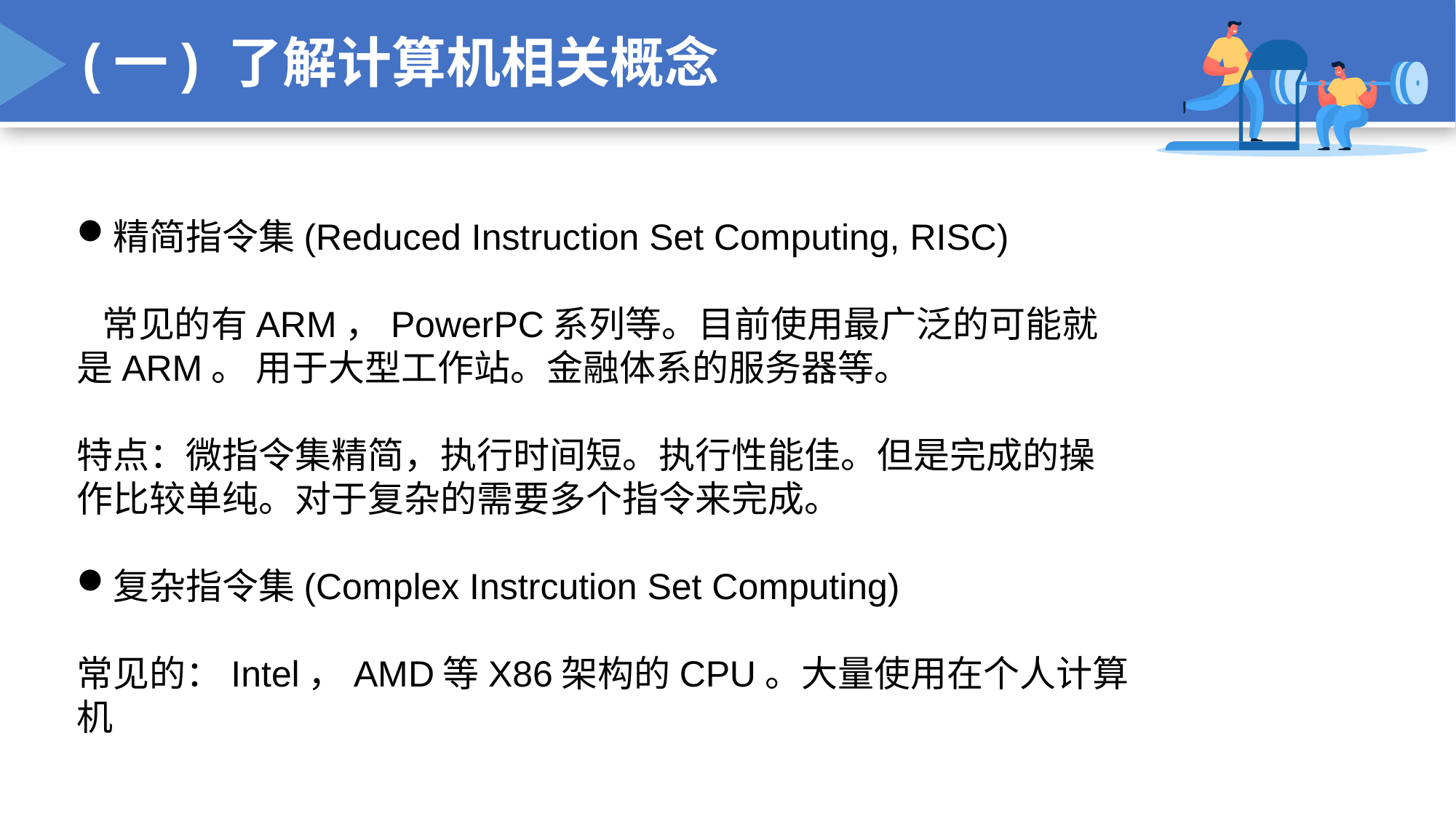

(一) 了解计算机相关概念

精简指令集(Reduced Instruction Set Computing, RISC)

  常见的有ARM，PowerPC系列等。目前使用最广泛的可能就是ARM。 用于大型工作站。金融体系的服务器等。

特点：微指令集精简，执行时间短。执行性能佳。但是完成的操作比较单纯。对于复杂的需要多个指令来完成。

复杂指令集(Complex Instrcution Set Computing)

常见的：Intel，AMD等X86架构的CPU。大量使用在个人计算机